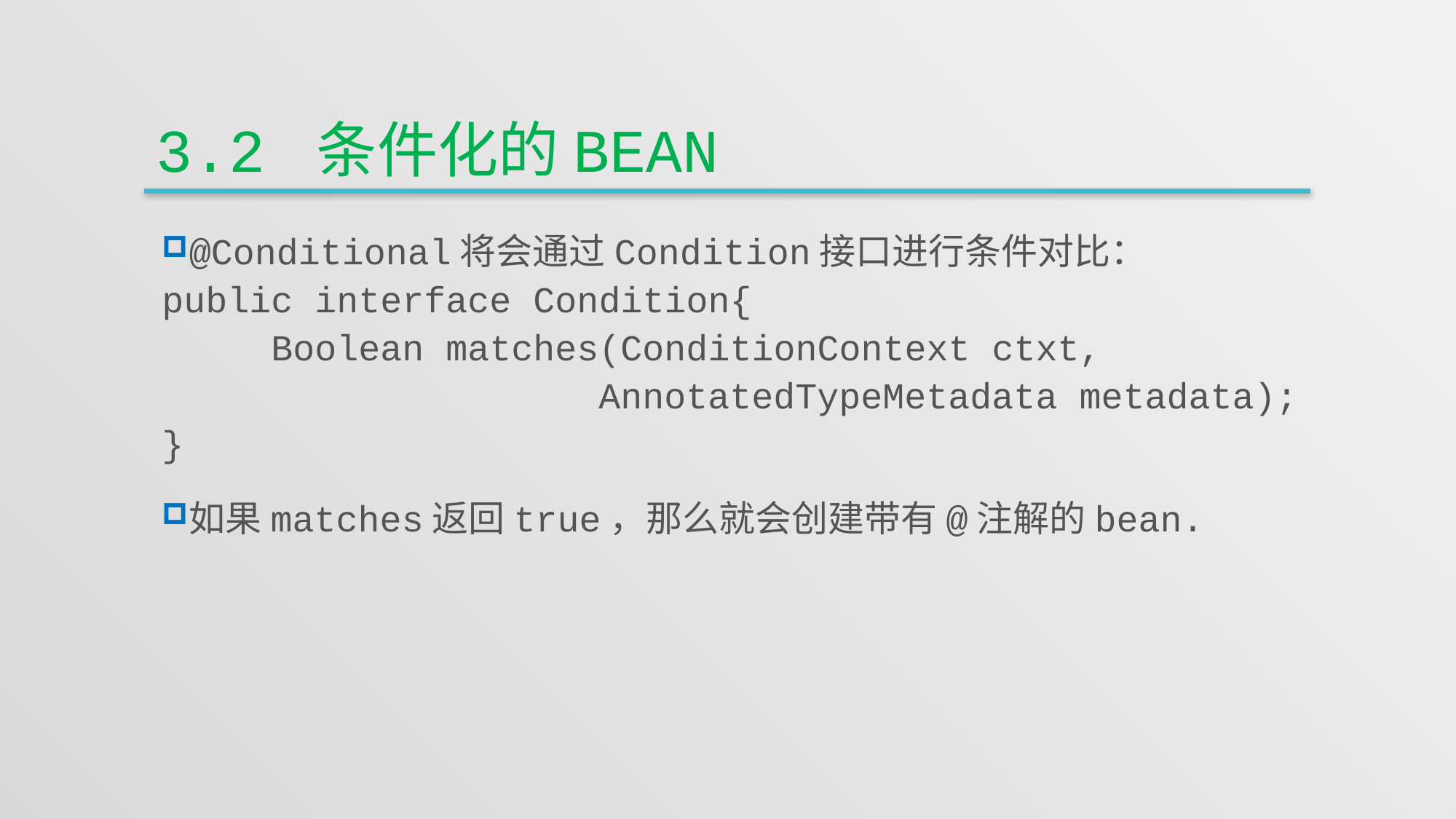

# 3.2 条件化的bean
@Conditional将会通过Condition接口进行条件对比：
public interface Condition{
     Boolean matches(ConditionContext ctxt,
                    AnnotatedTypeMetadata metadata);
}
如果matches返回true，那么就会创建带有@注解的bean.